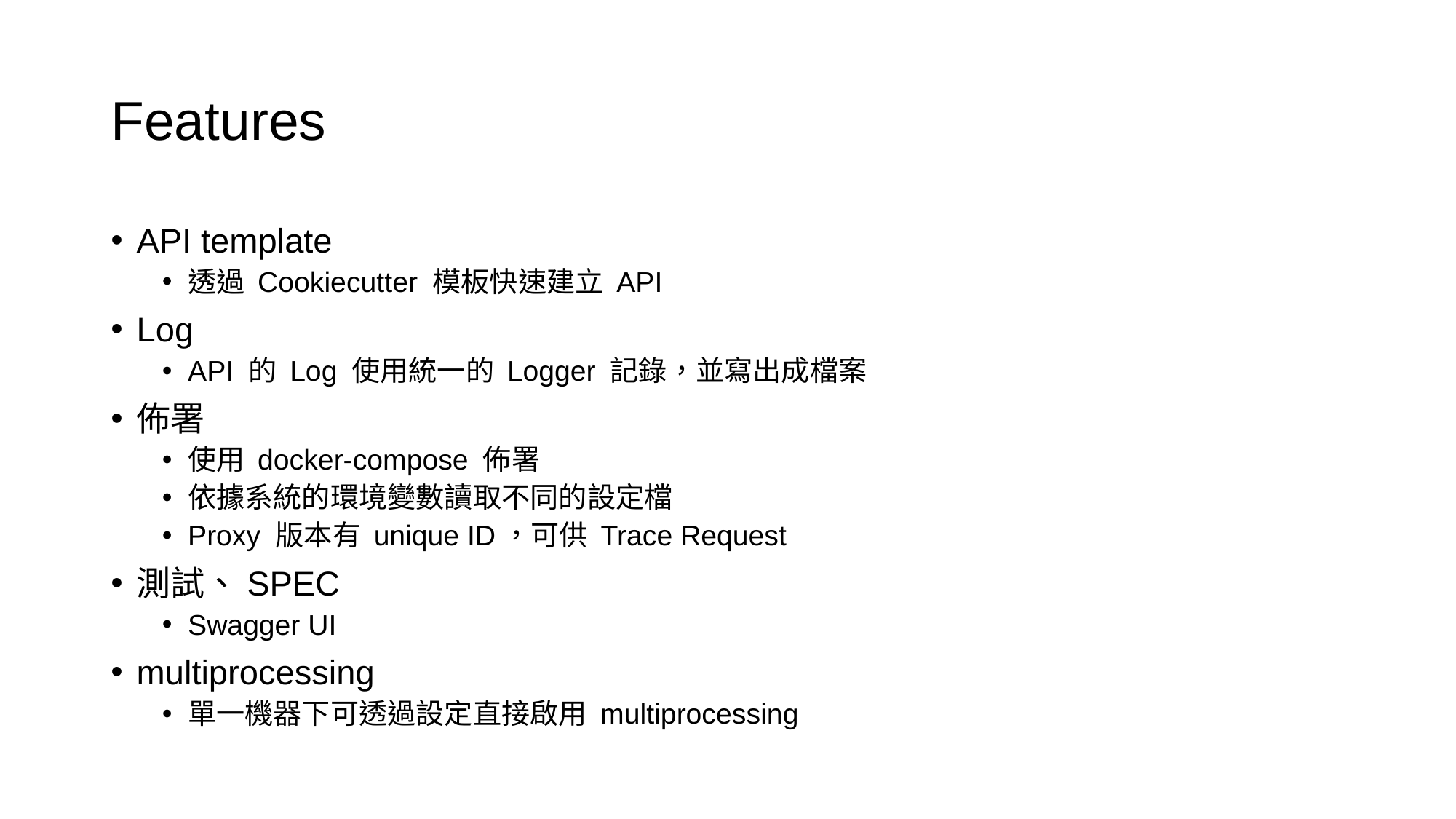

# Features
API template
透過 Cookiecutter 模板快速建立 API
Log
API 的 Log 使用統一的 Logger 記錄，並寫出成檔案
佈署
使用 docker-compose 佈署
依據系統的環境變數讀取不同的設定檔
Proxy 版本有 unique ID，可供 Trace Request
測試、SPEC
Swagger UI
multiprocessing
單一機器下可透過設定直接啟用 multiprocessing